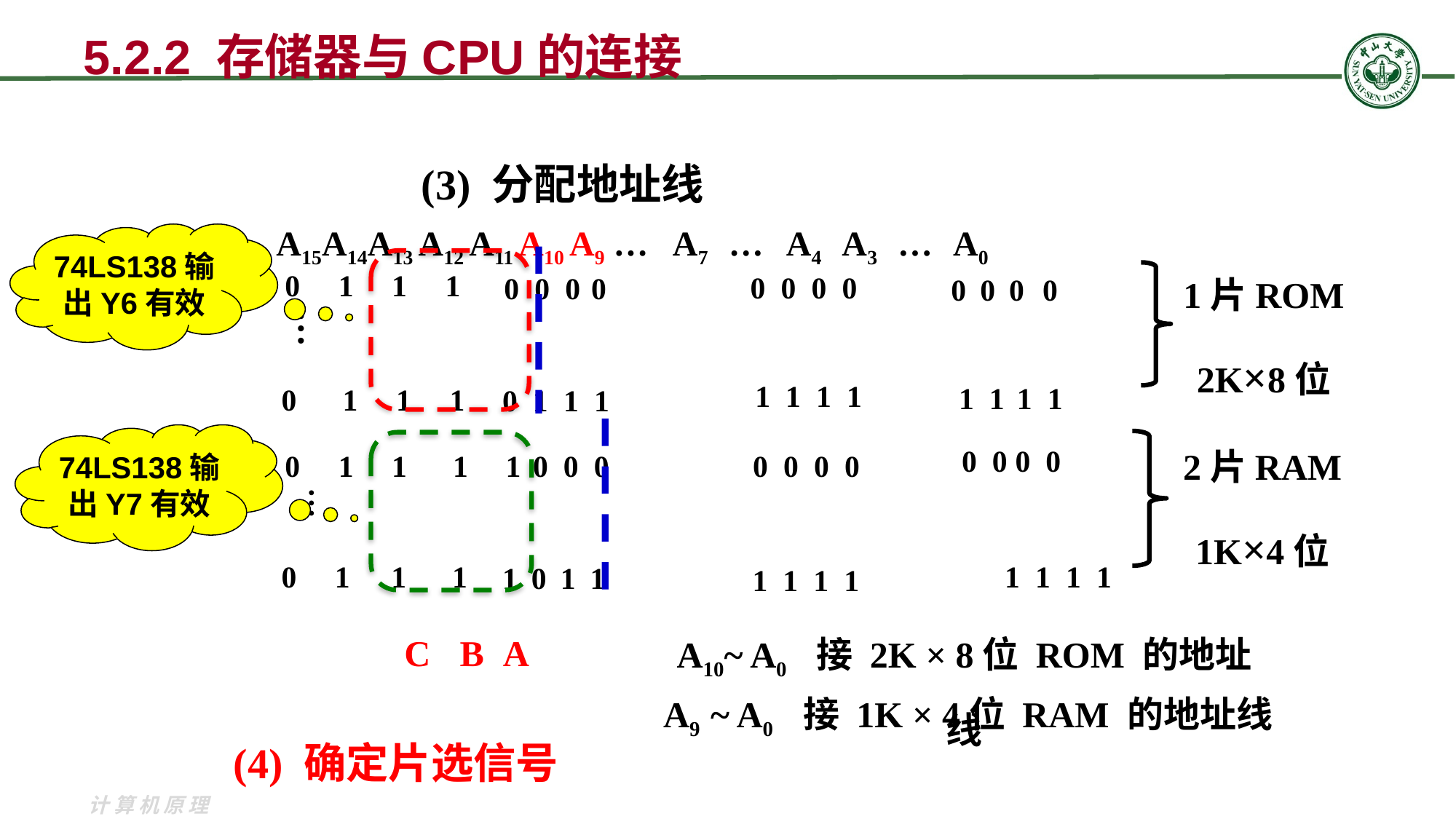

5.2.2 存储器与CPU的连接
(3) 分配地址线
A15A14A13 A12 A11 A10 A9 …   A7    …   A4    A3    …    A0
0     1     1     1
 0  0  0  0
 0  0  0  0
0  0  0   0
…
 1  1  1  1
1  1  1  1
0      1     1     1
 0  1  1  1
0  0 0  0
0     1     1      1
   1  0  0  0
 0  0  0  0
…
0     1      1      1
1  1  1  1
    1  0  1  1
 1  1  1  1
74LS138输出Y6有效

1片ROM
2K×8位

74LS138输出Y7有效

2片RAM
1K×4位
A10~ A0    接 2K × 8位 ROM 的地址线
C
 B
 A
A9  ~ A0    接 1K × 4位 RAM 的地址线
(4) 确定片选信号